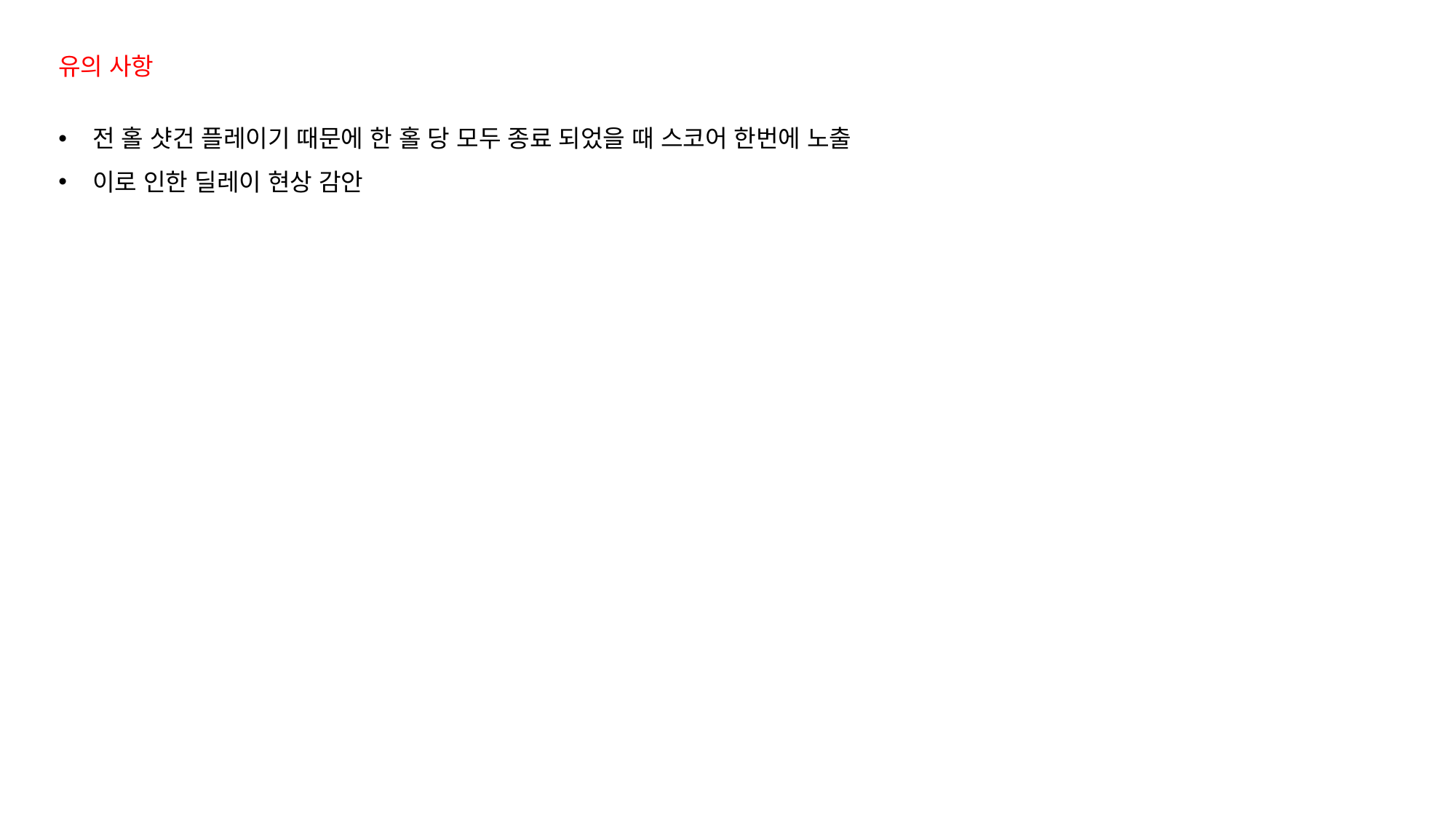

유의 사항

전 홀 샷건 플레이기 때문에 한 홀 당 모두 종료 되었을 때 스코어 한번에 노출
이로 인한 딜레이 현상 감안